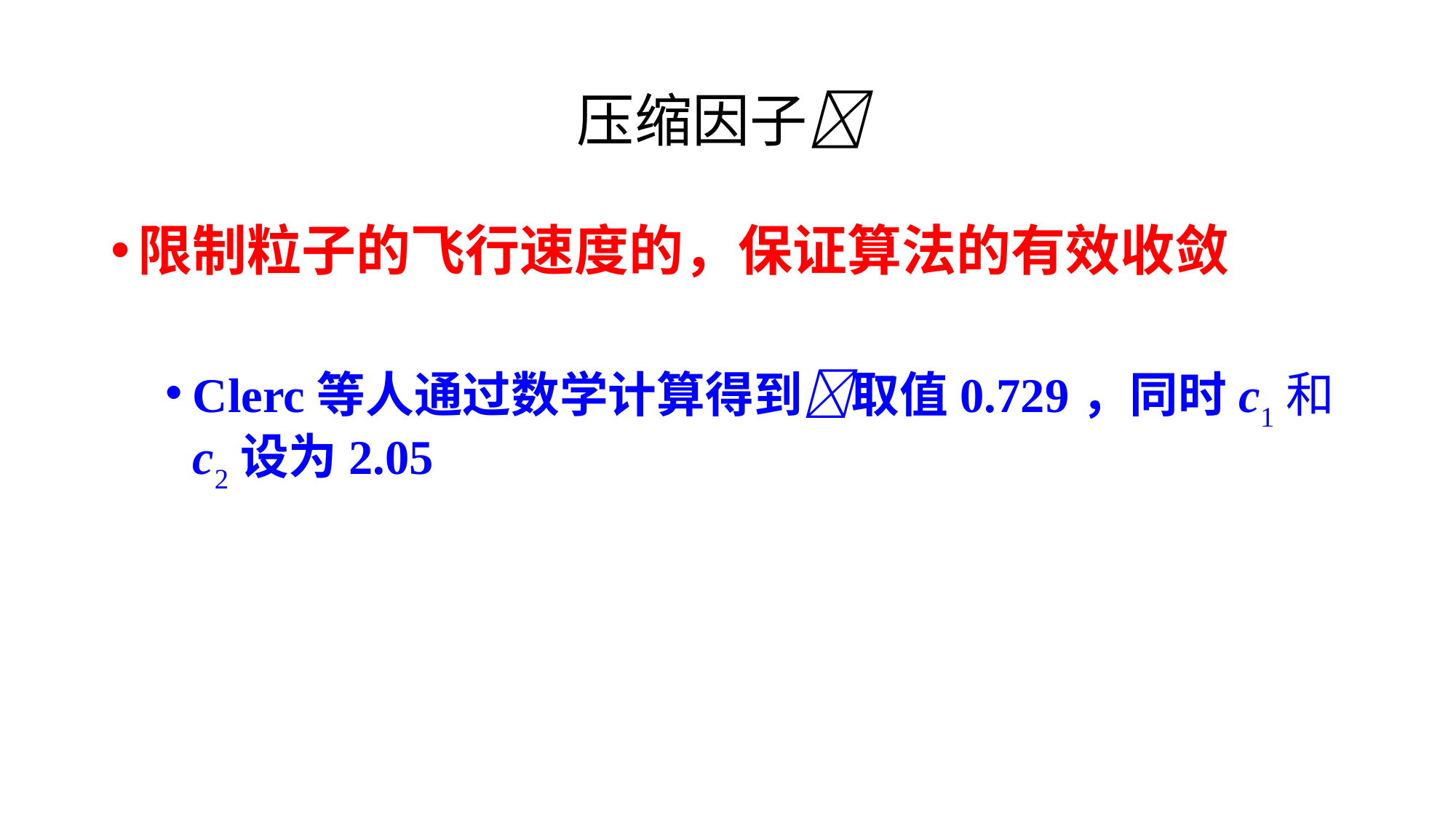

# 压缩因子χ
限制粒子的飞行速度的，保证算法的有效收敛

Clerc等人通过数学计算得到χ取值0.729，同时c1和c2设为2.05